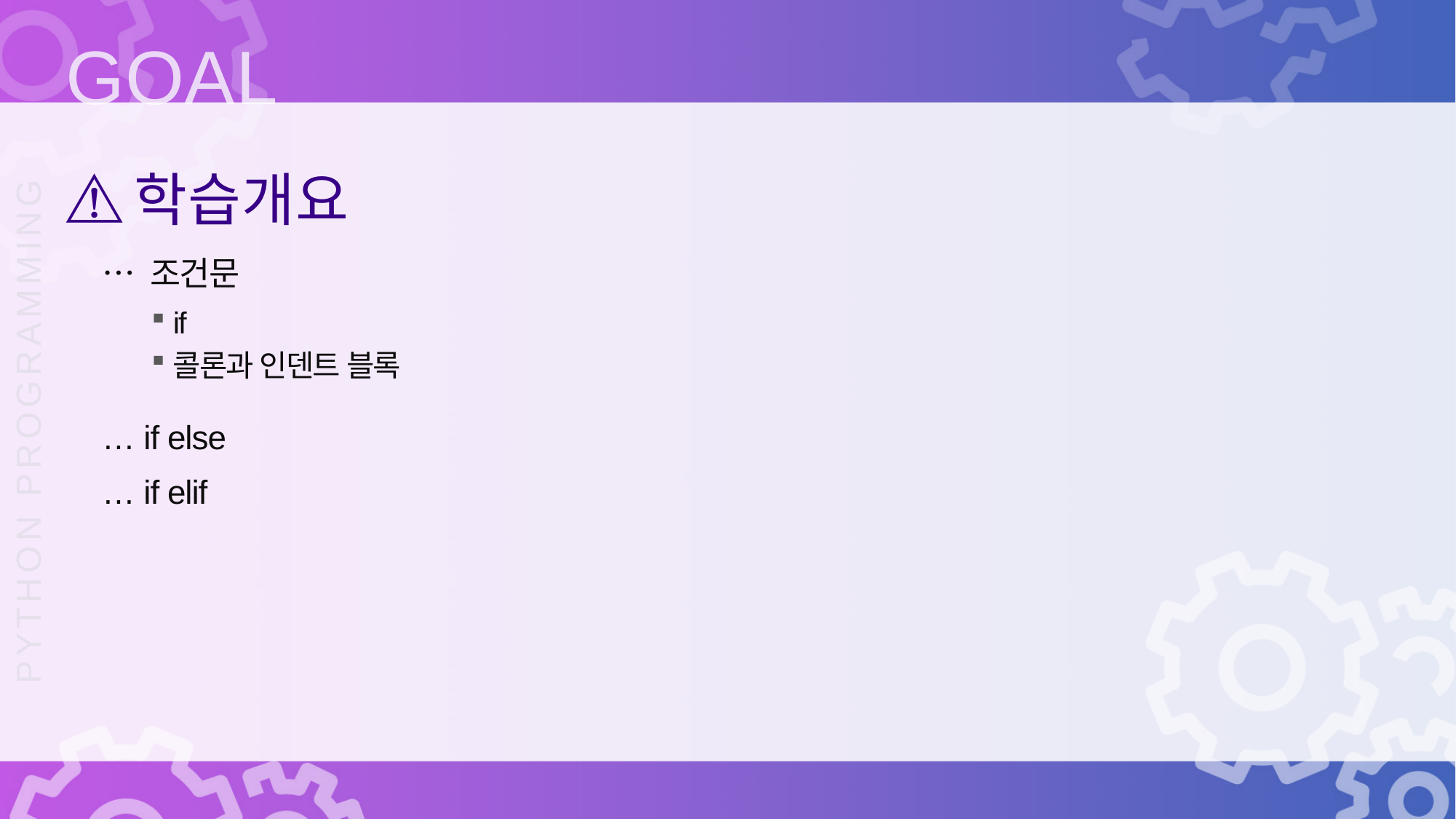

학습개요
… 조건문

… if else
… if elif
if
콜론과 인덴트 블록